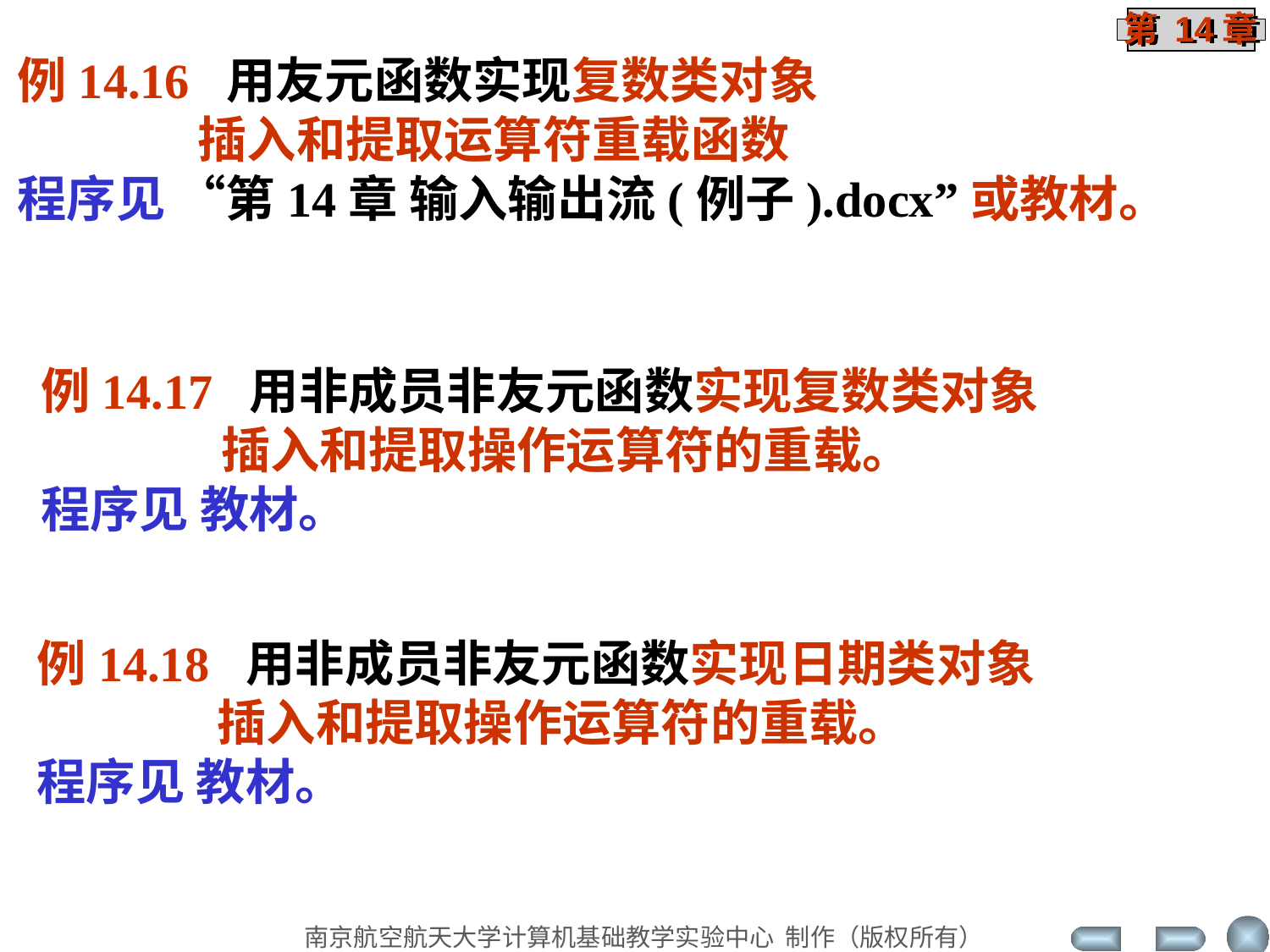

例14.16  用友元函数实现复数类对象
               插入和提取运算符重载函数
程序见 “第14章 输入输出流(例子).docx”或教材。
例14.17  用非成员非友元函数实现复数类对象
               插入和提取操作运算符的重载。
程序见 教材。
例14.18  用非成员非友元函数实现日期类对象
               插入和提取操作运算符的重载。
程序见 教材。